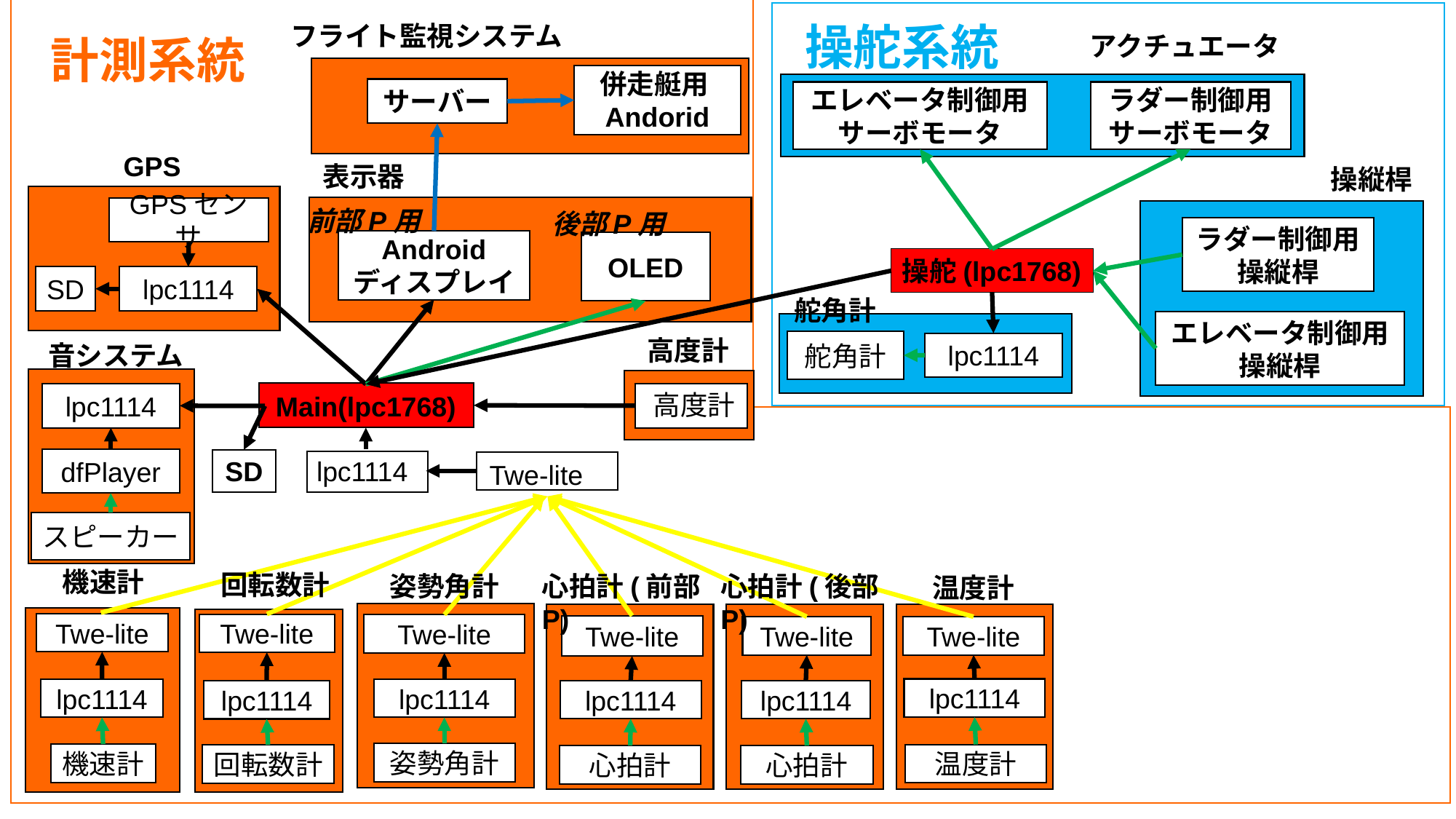

操舵系統
フライト監視システム
計測系統
アクチュエータ

併走艇用Andorid

サーバー
エレベータ制御用
サーボモータ
ラダー制御用
サーボモータ
GPS
表示器
操縦桿

GPSセンサ
前部P用
後部P用

ラダー制御用
操縦桿
Android
ディスプレイ
OLED
操舵(lpc1768)
SD
lpc1114
舵角計
エレベータ制御用
操縦桿

高度計
舵角計
音システム
lpc1114

高度計

lpc1114

Main(lpc1768)
dfPlayer
lpc1114
SD

Twe-lite
スピーカー
機速計
回転数計
心拍計(前部P)
姿勢角計
心拍計(後部P)
温度計

Twe-lite
Twe-lite
Twe-lite
Twe-lite
Twe-lite
Twe-lite
lpc1114
lpc1114
lpc1114
lpc1114
lpc1114
lpc1114
姿勢角計
機速計
温度計
回転数計
心拍計
心拍計